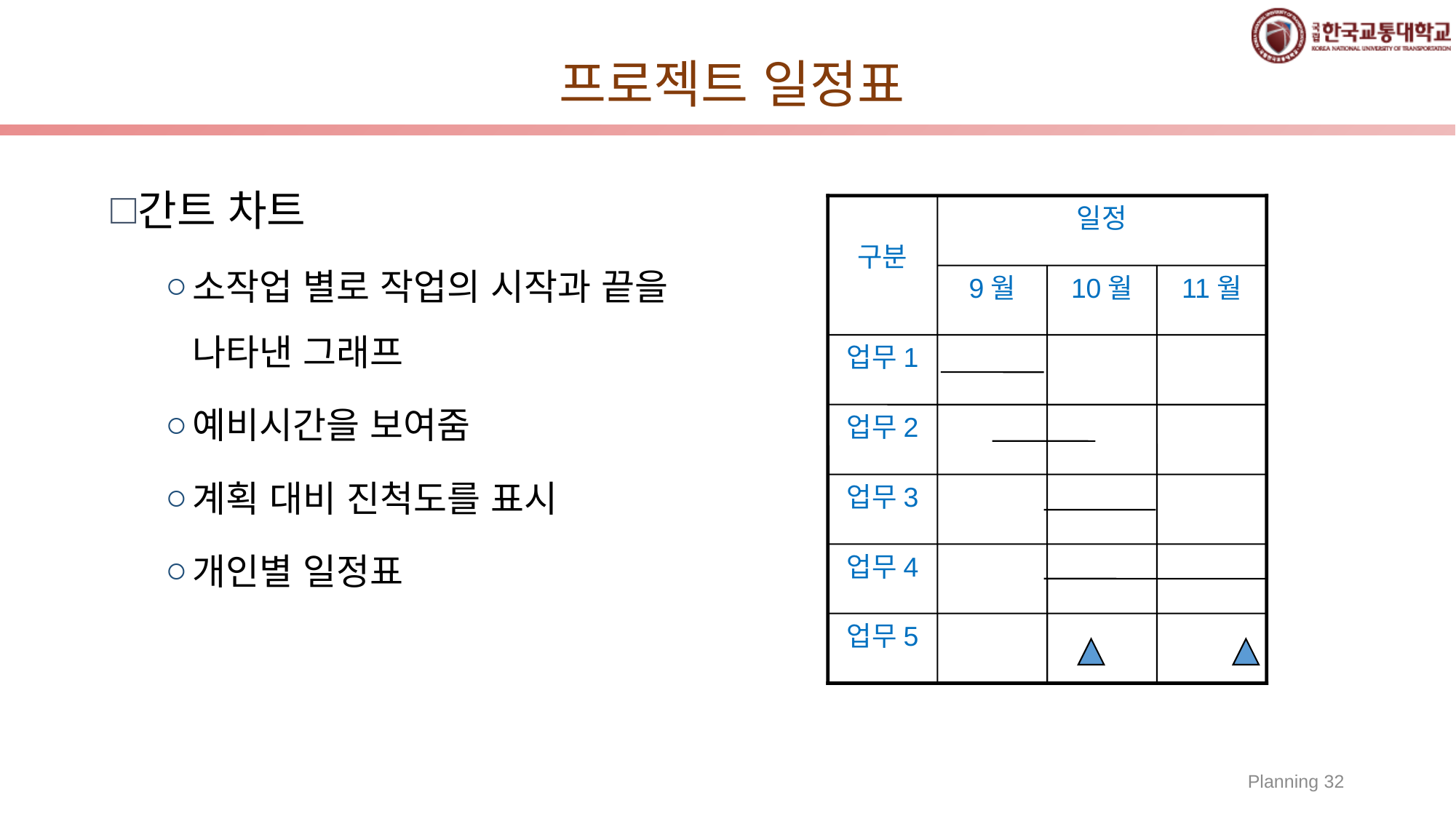

# 프로젝트 일정표
간트 차트
소작업 별로 작업의 시작과 끝을 나타낸 그래프
예비시간을 보여줌
계획 대비 진척도를 표시
개인별 일정표

구분

일정

9월

10월

11월

업무1

업무2

업무3

업무4

업무5

Planning 32